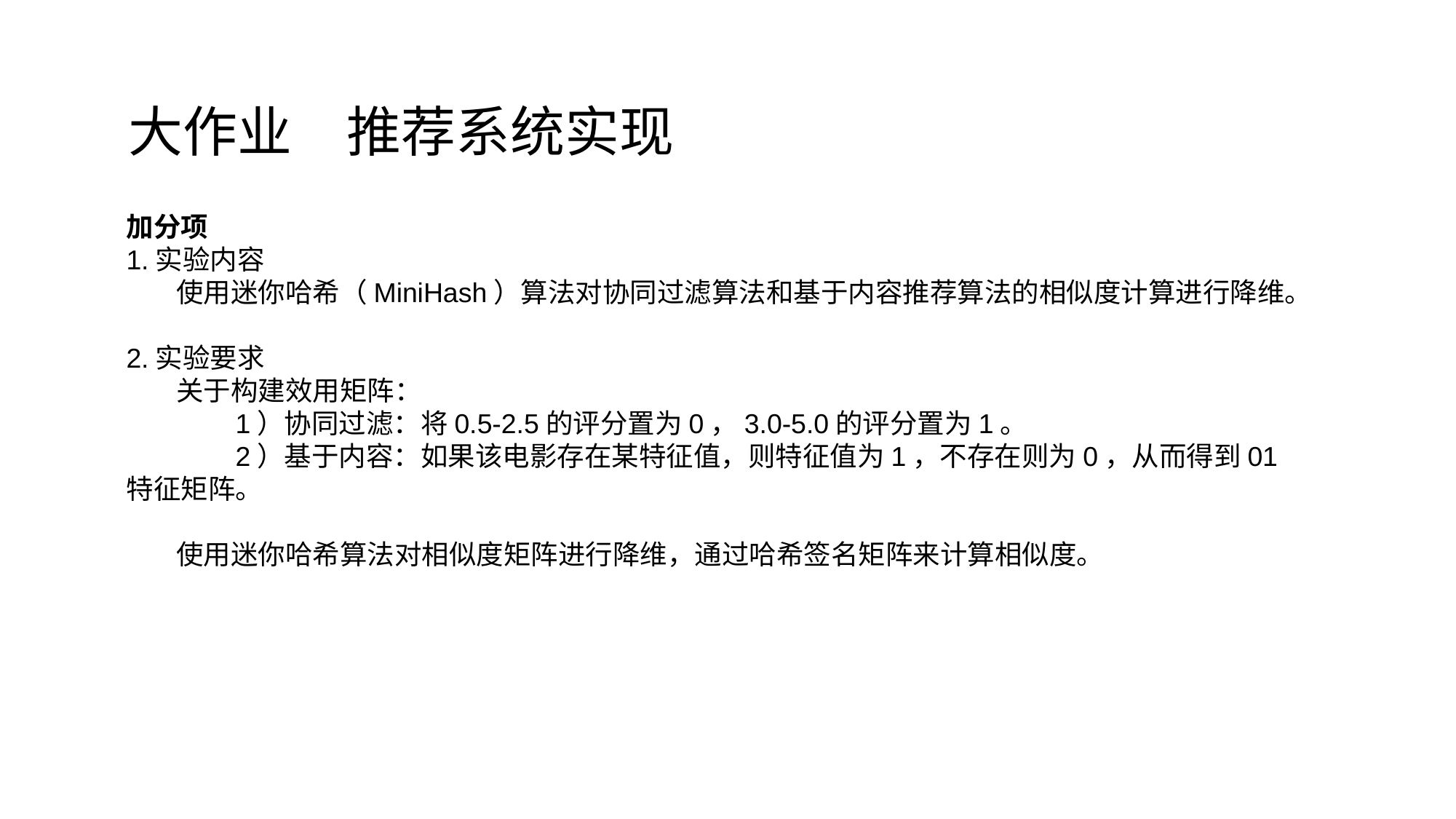

大作业	推荐系统实现
加分项
1.实验内容
       使用迷你哈希（MiniHash）算法对协同过滤算法和基于内容推荐算法的相似度计算进行降维。

2.实验要求
       关于构建效用矩阵：
	1）协同过滤：将0.5-2.5的评分置为0，3.0-5.0的评分置为1。
	2）基于内容：如果该电影存在某特征值，则特征值为1，不存在则为0，从而得到01特征矩阵。

       使用迷你哈希算法对相似度矩阵进行降维，通过哈希签名矩阵来计算相似度。